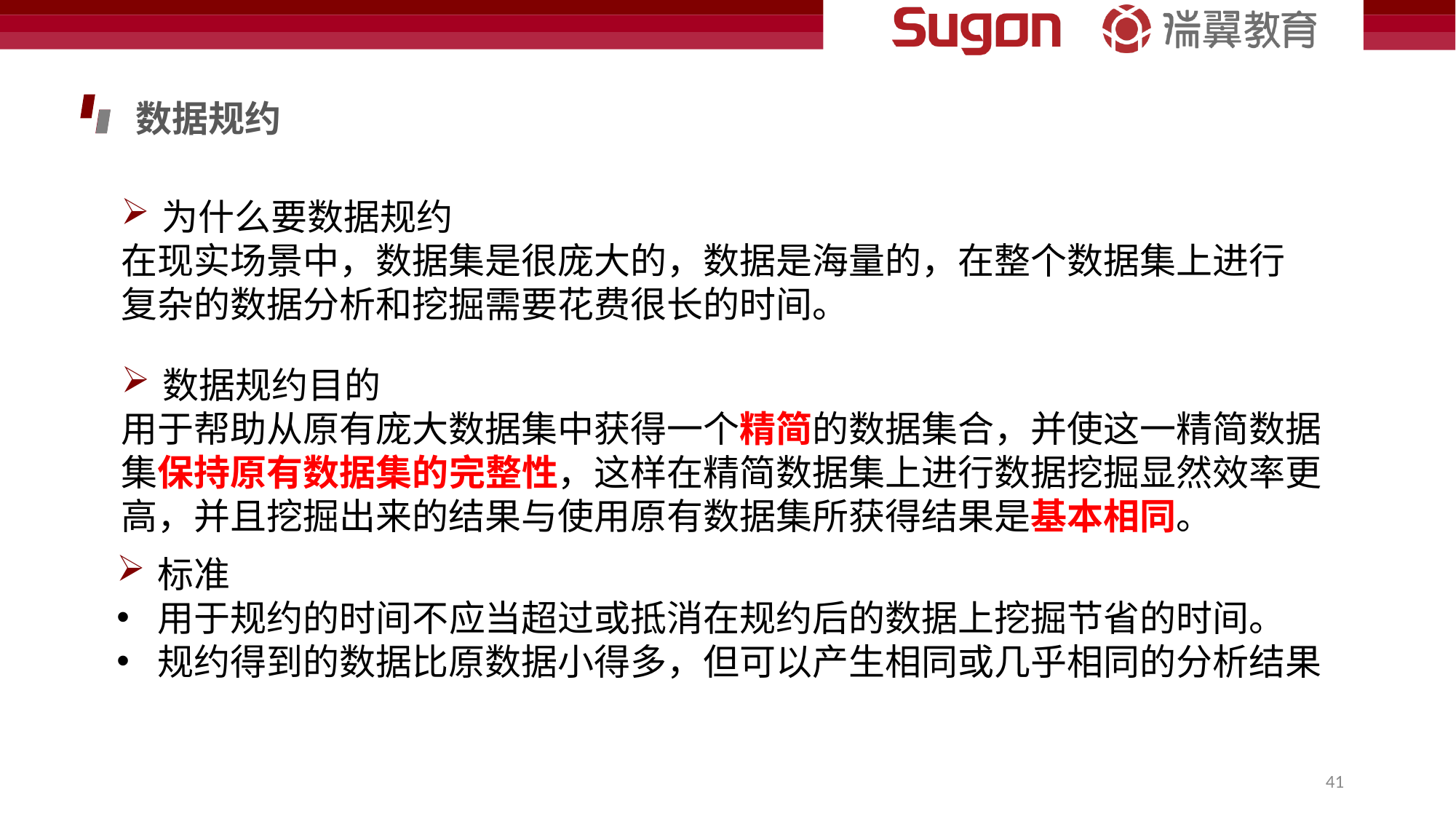

数据规约

为什么要数据规约
在现实场景中，数据集是很庞大的，数据是海量的，在整个数据集上进行复杂的数据分析和挖掘需要花费很长的时间。

数据规约目的
用于帮助从原有庞大数据集中获得一个精简的数据集合，并使这一精简数据集保持原有数据集的完整性，这样在精简数据集上进行数据挖掘显然效率更高，并且挖掘出来的结果与使用原有数据集所获得结果是基本相同。

标准
用于规约的时间不应当超过或抵消在规约后的数据上挖掘节省的时间。
规约得到的数据比原数据小得多，但可以产生相同或几乎相同的分析结果
41